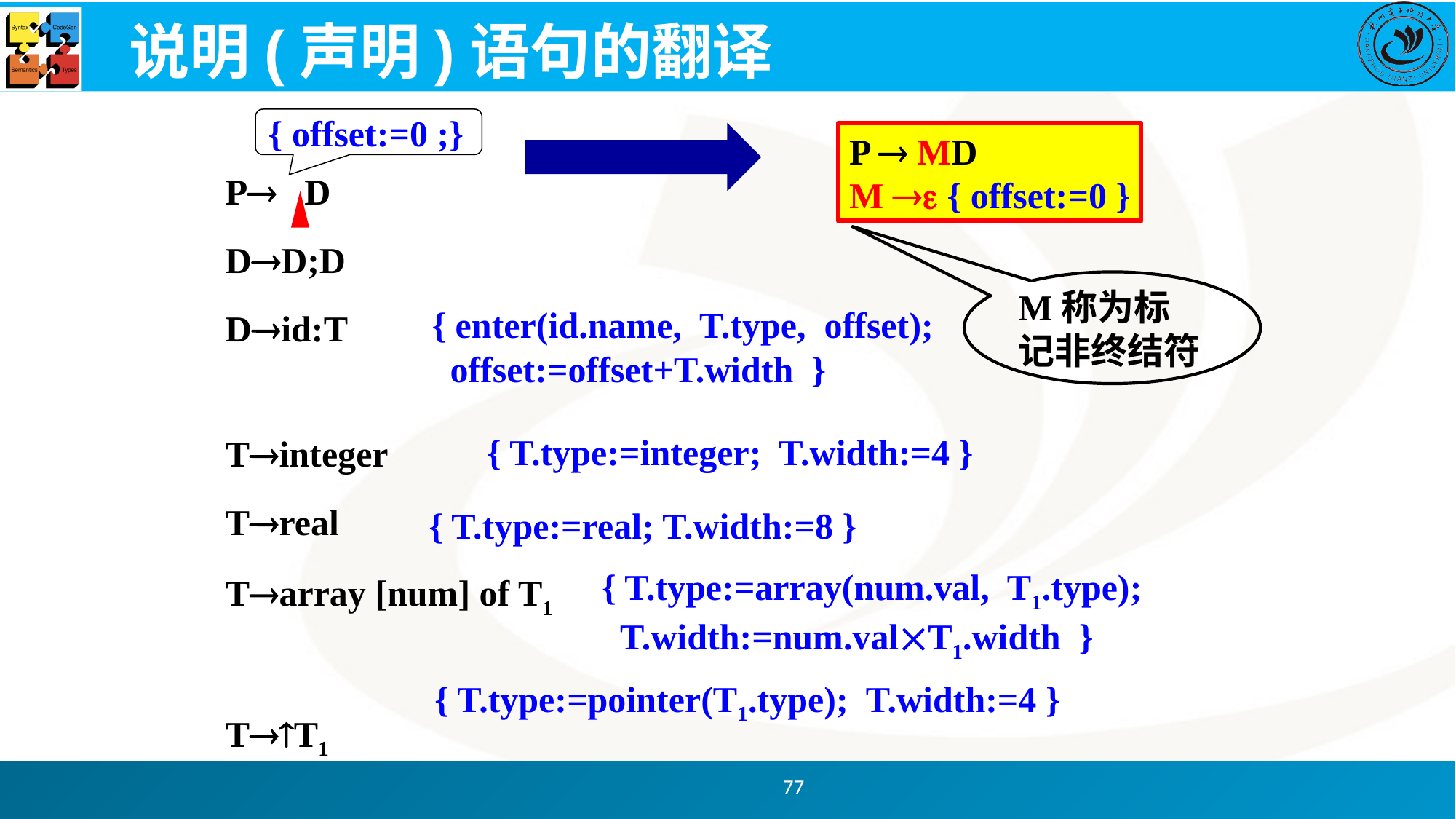

# 说明(声明)语句的翻译
{ offset:=0 ;}
P → MD
M →ε { offset:=0 }

P→   D
D→D;D
D→id:T

T→integer
T→real
T→array [num] of T1

T→↑T1

M称为标记非终结符
{ enter(id.name,  T.type,  offset);
  offset:=offset+T.width  }
{ T.type:=integer;  T.width:=4 }
{ T.type:=real; T.width:=8 }
{ T.type:=array(num.val,  T1.type);
  T.width:=num.val×T1.width  }
{ T.type:=pointer(T1.type);  T.width:=4 }
77